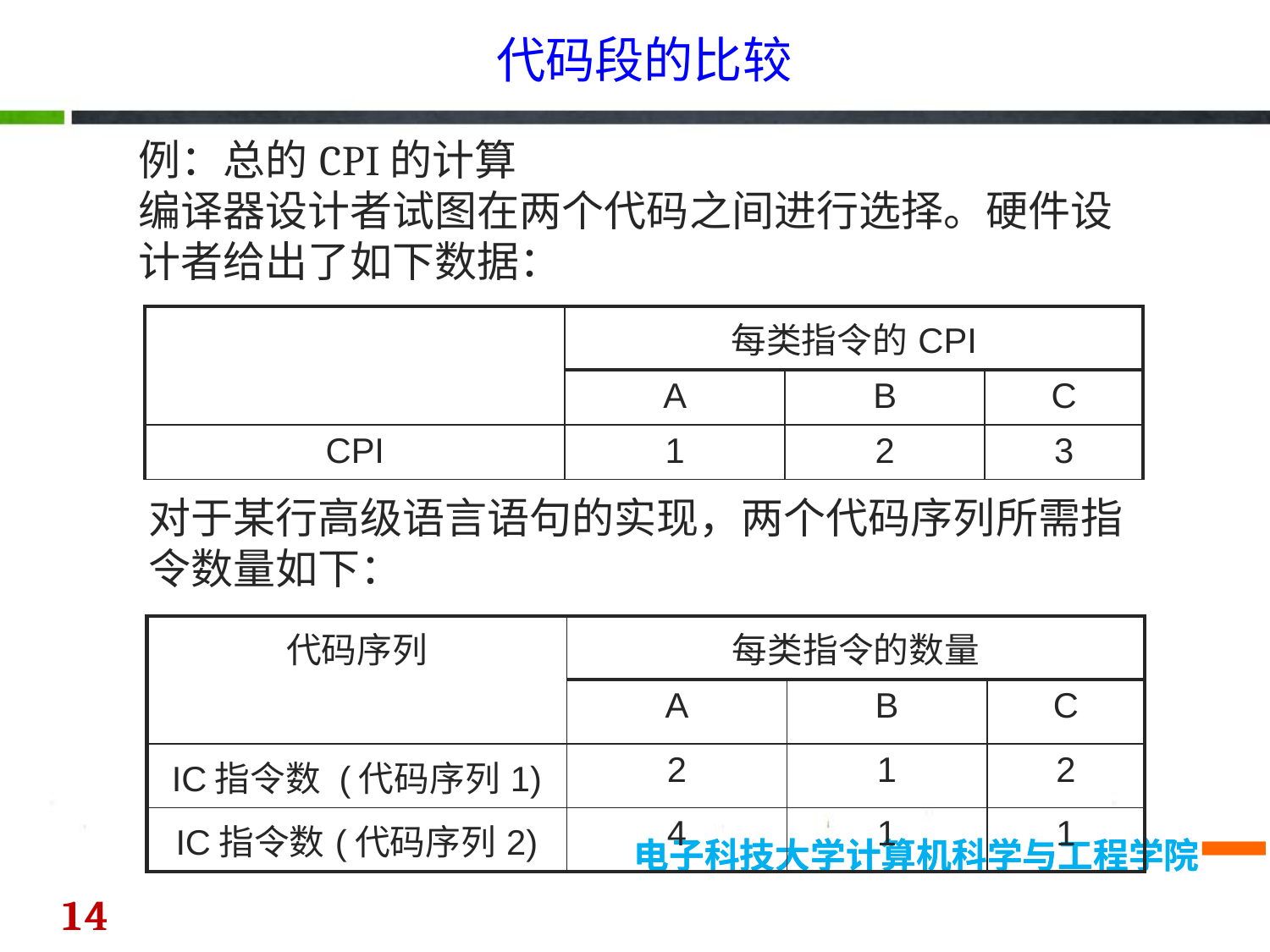

代码段的比较
例：总的CPI的计算
编译器设计者试图在两个代码之间进行选择。硬件设计者给出了如下数据：
|  | 每类指令的CPI |  |  |
| --- | --- | --- | --- |
|  | A | B | C |
| CPI | 1 | 2 | 3 |
对于某行高级语言语句的实现，两个代码序列所需指令数量如下：
| 代码序列 | 每类指令的数量 |  |  |
| --- | --- | --- | --- |
|  | A | B | C |
| IC指令数 (代码序列1) | 2 | 1 | 2 |
| IC指令数(代码序列2) | 4 | 1 | 1 |
电子科技大学计算机科学与工程学院